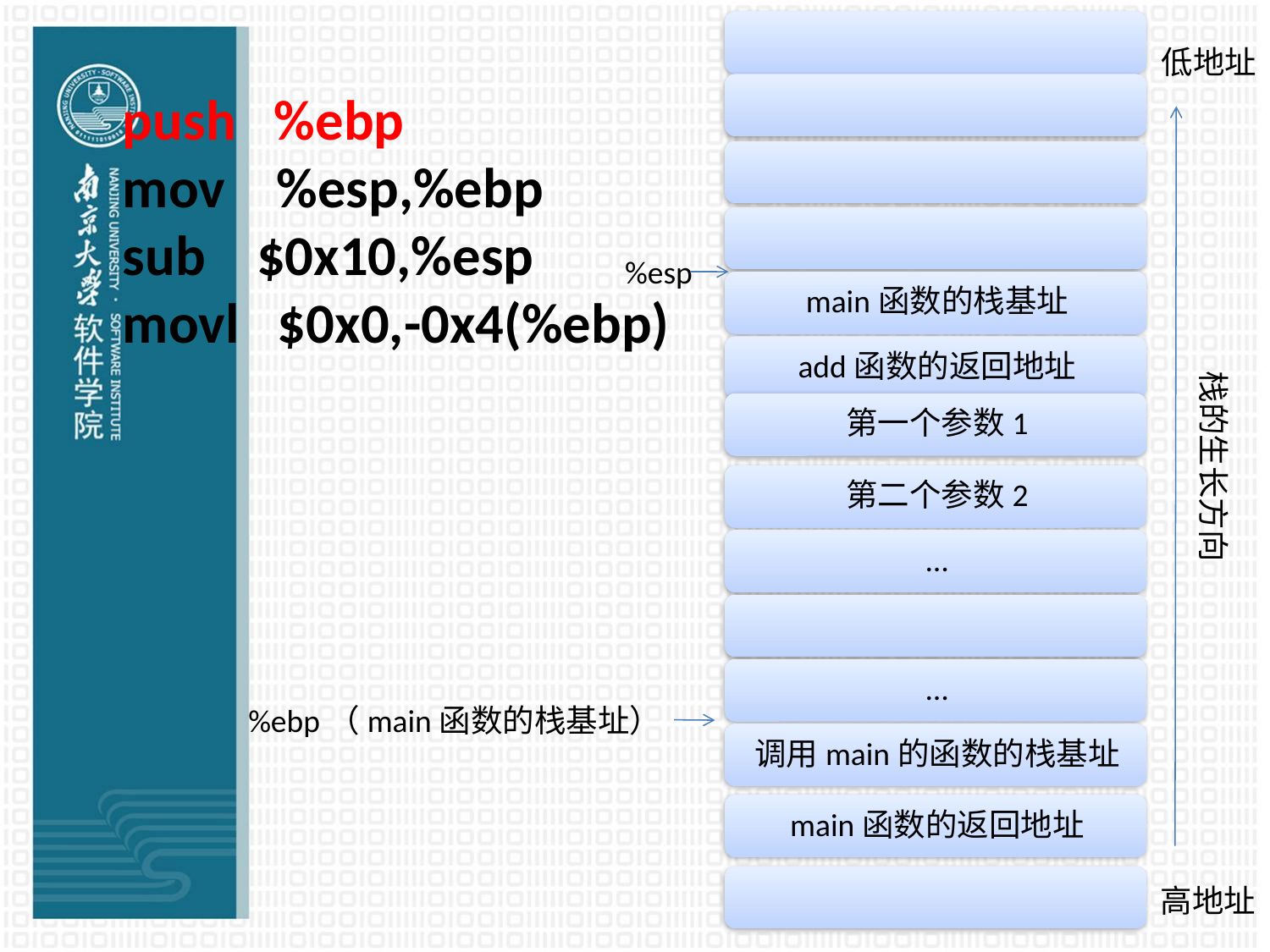

main函数的栈基址
add函数的返回地址
第一个参数1
第二个参数2
…

…
调用main的函数的栈基址
main函数的返回地址

# push   %ebp mov    %esp,%ebp sub    $0x10,%esp movl   $0x0,-0x4(%ebp)
低地址
%esp
栈的生长方向
%ebp（main函数的栈基址）
高地址